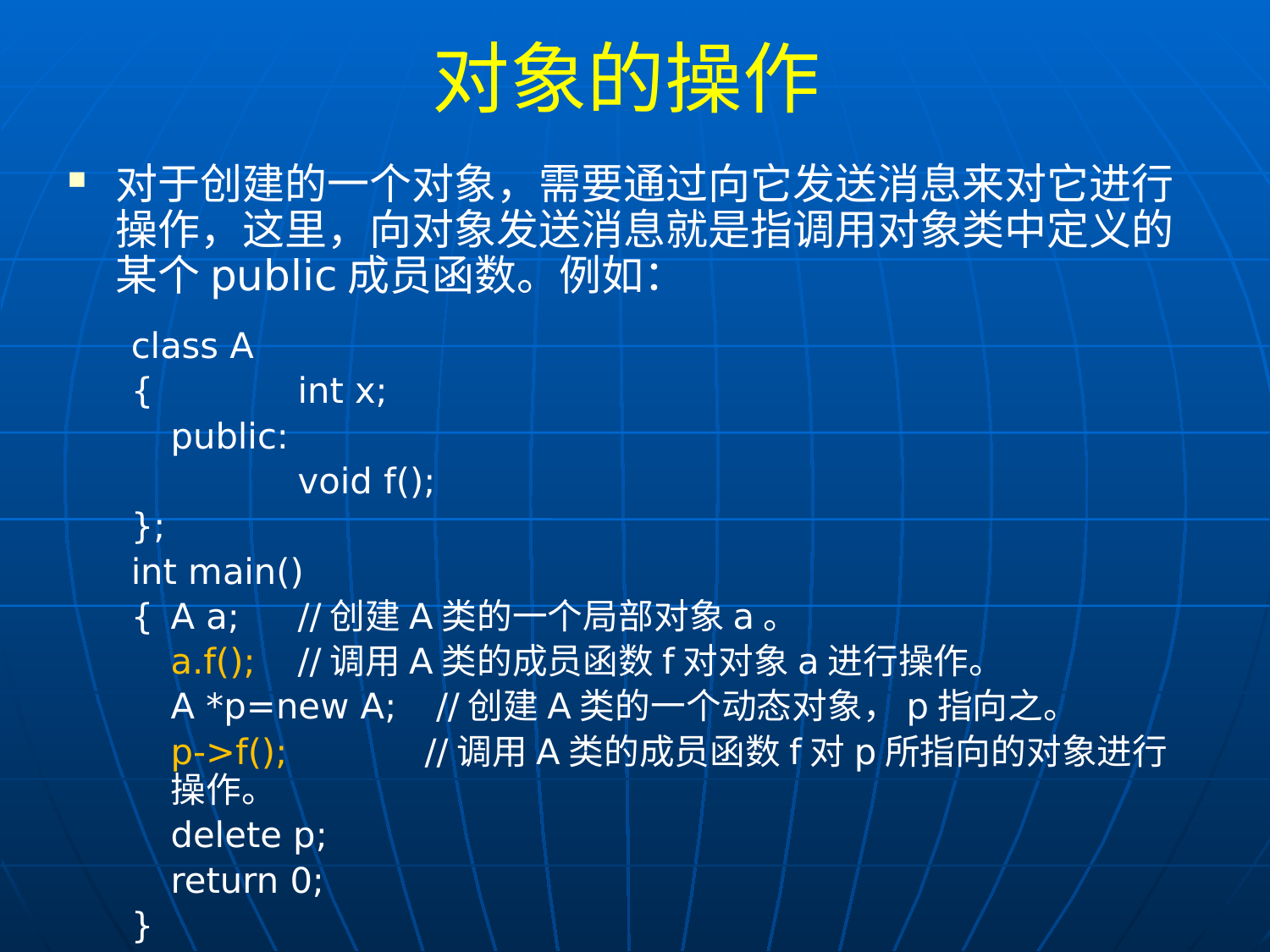

# 对象的操作
对于创建的一个对象，需要通过向它发送消息来对它进行操作，这里，向对象发送消息就是指调用对象类中定义的某个public成员函数。例如：
class A
{		int x;
	public:
		void f();
};
int main()
{	A a; 	//创建A类的一个局部对象a。
	a.f(); 	//调用A类的成员函数f对对象a进行操作。
	A *p=new A;	 //创建A类的一个动态对象，p指向之。
	p->f(); 	//调用A类的成员函数f对p所指向的对象进行操作。
	delete p;
	return 0;
}